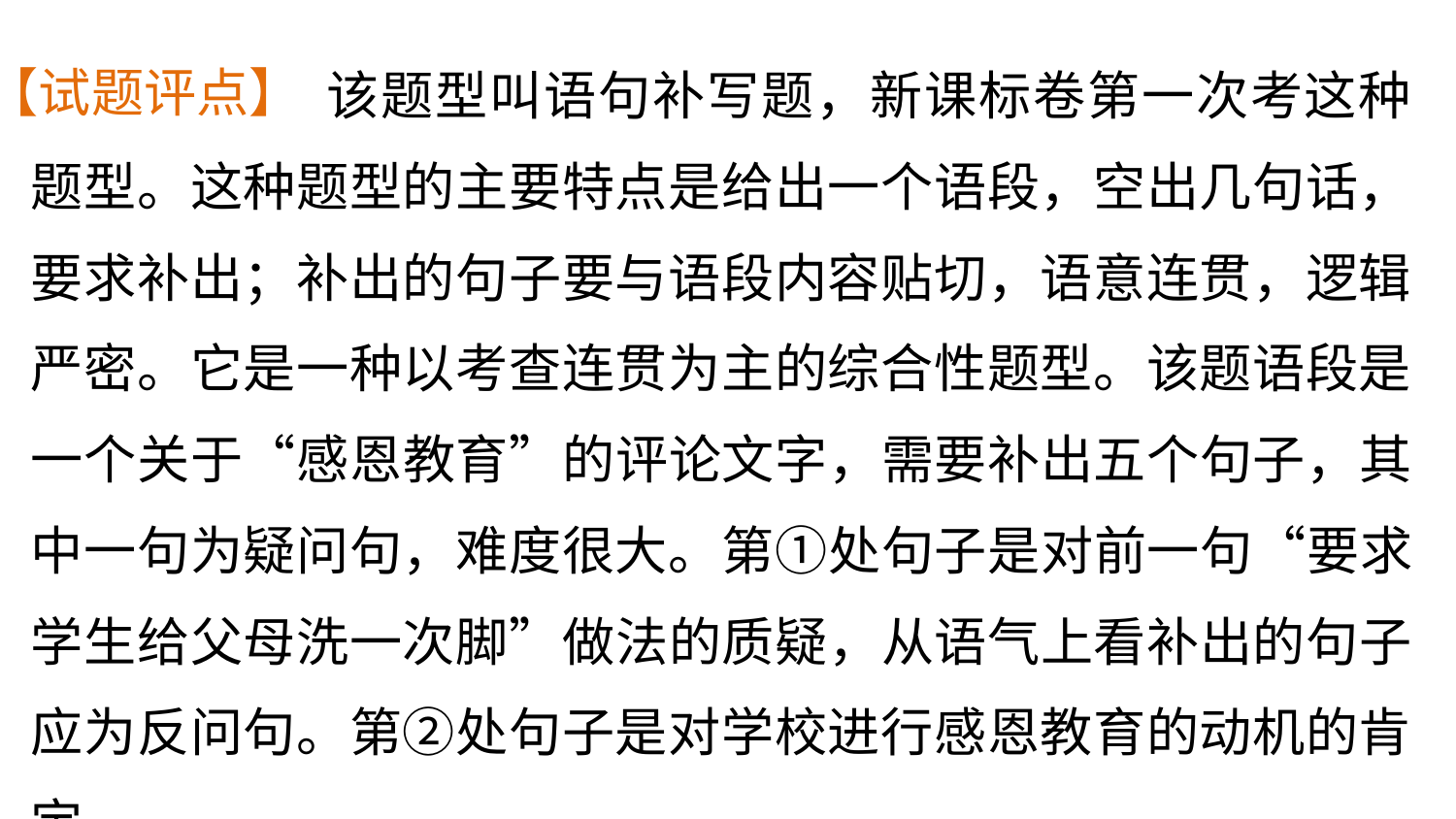

【试题评点】
	          该题型叫语句补写题，新课标卷第一次考这种题型。这种题型的主要特点是给出一个语段，空出几句话，要求补出；补出的句子要与语段内容贴切，语意连贯，逻辑严密。它是一种以考查连贯为主的综合性题型。该题语段是一个关于“感恩教育”的评论文字，需要补出五个句子，其中一句为疑问句，难度很大。第①处句子是对前一句“要求学生给父母洗一次脚”做法的质疑，从语气上看补出的句子应为反问句。第②处句子是对学校进行感恩教育的动机的肯定。